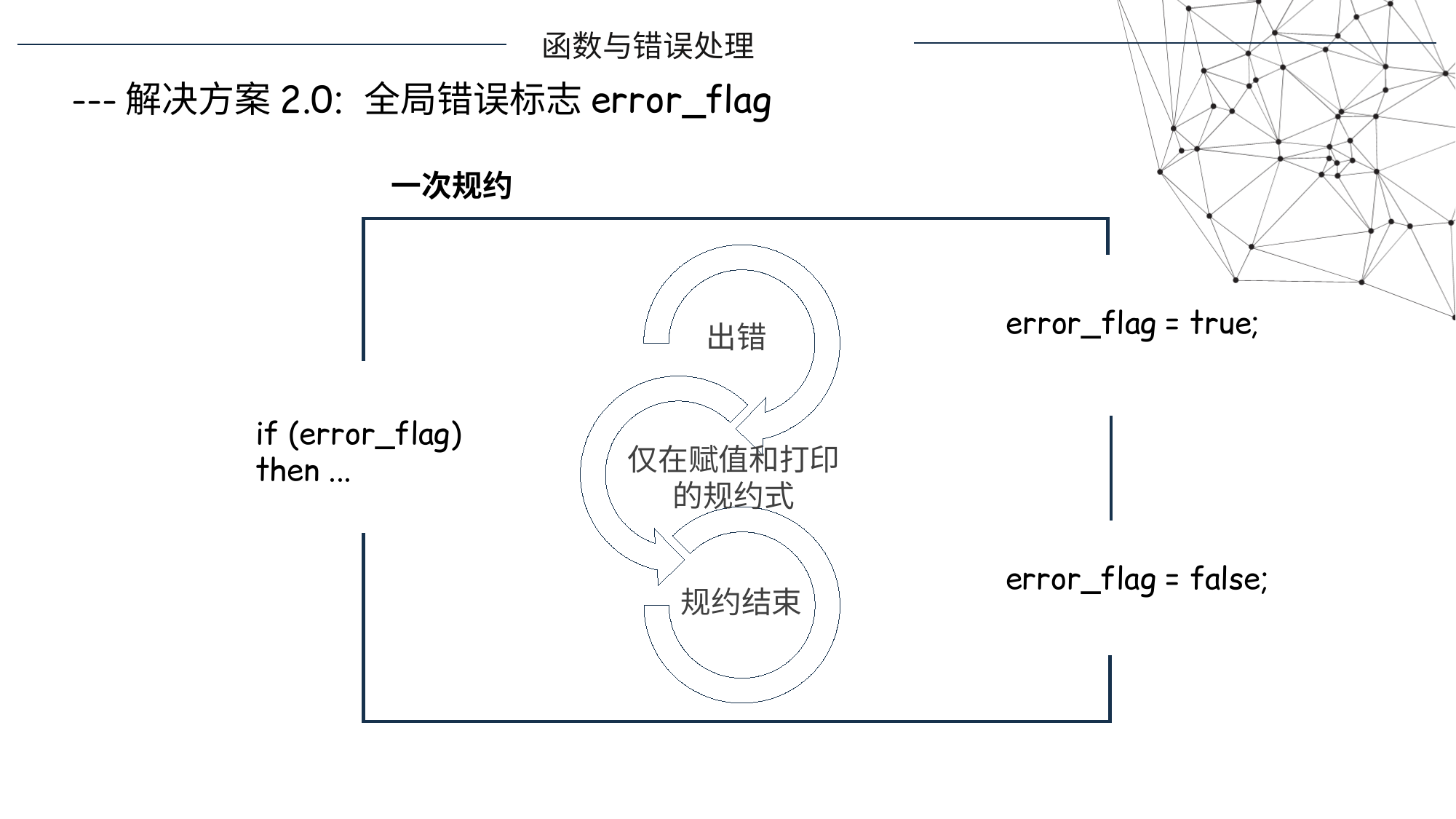

函数与错误处理
---解决方案2.0: 全局错误标志error_flag
一次规约

出错
仅在赋值和打印的规约式

规约结束
error_flag = true;
if (error_flag)
then ...
error_flag = false;